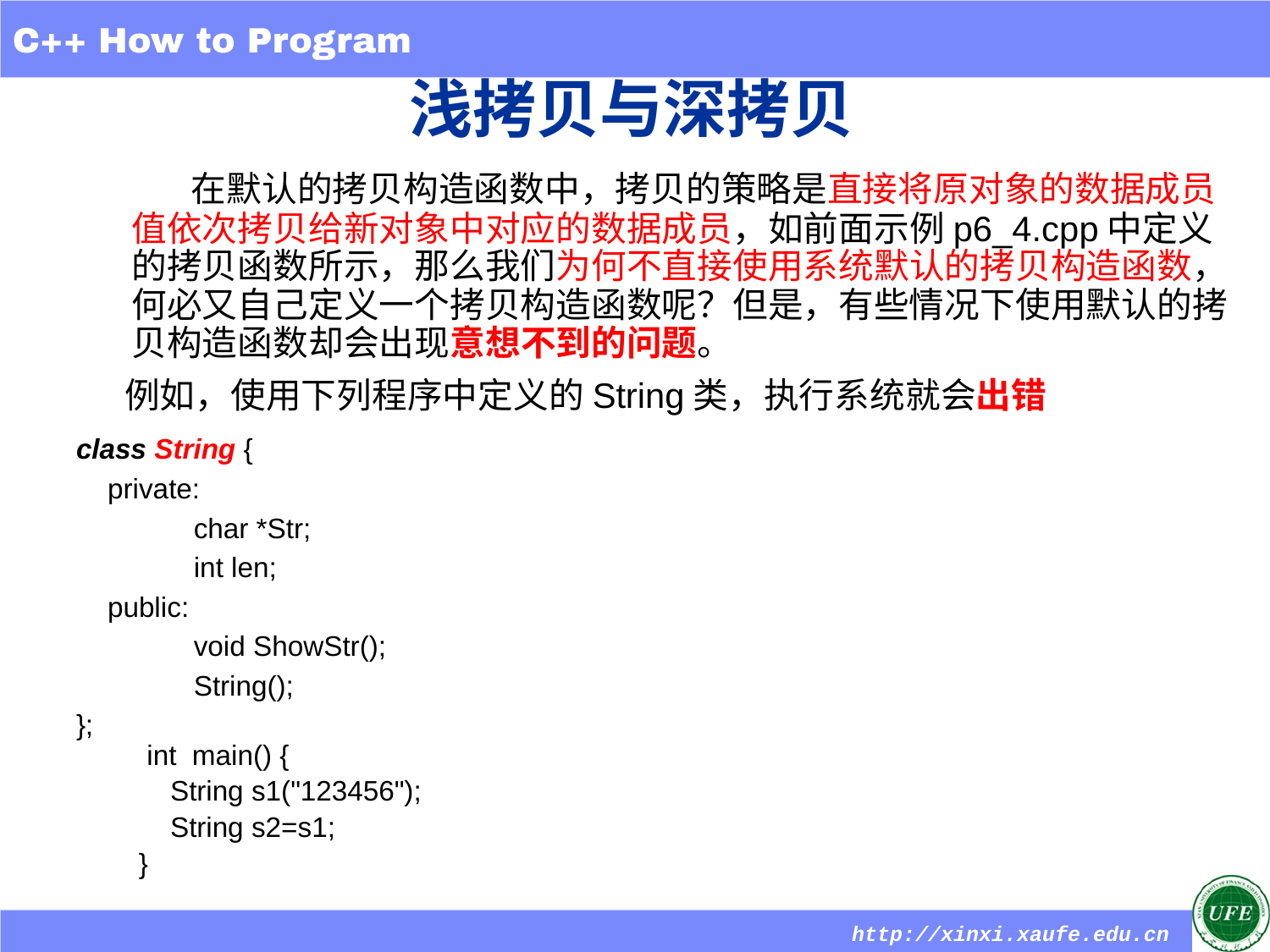

# 浅拷贝与深拷贝
           在默认的拷贝构造函数中，拷贝的策略是直接将原对象的数据成员值依次拷贝给新对象中对应的数据成员，如前面示例p6_4.cpp中定义的拷贝函数所示，那么我们为何不直接使用系统默认的拷贝构造函数，何必又自己定义一个拷贝构造函数呢？但是，有些情况下使用默认的拷贝构造函数却会出现意想不到的问题。
    例如，使用下列程序中定义的String类，执行系统就会出错
class String {
    private:
               char *Str;
               int len;
    public:
               void ShowStr();
               String();
};
         int  main() {
            String s1("123456");
            String s2=s1;
        }